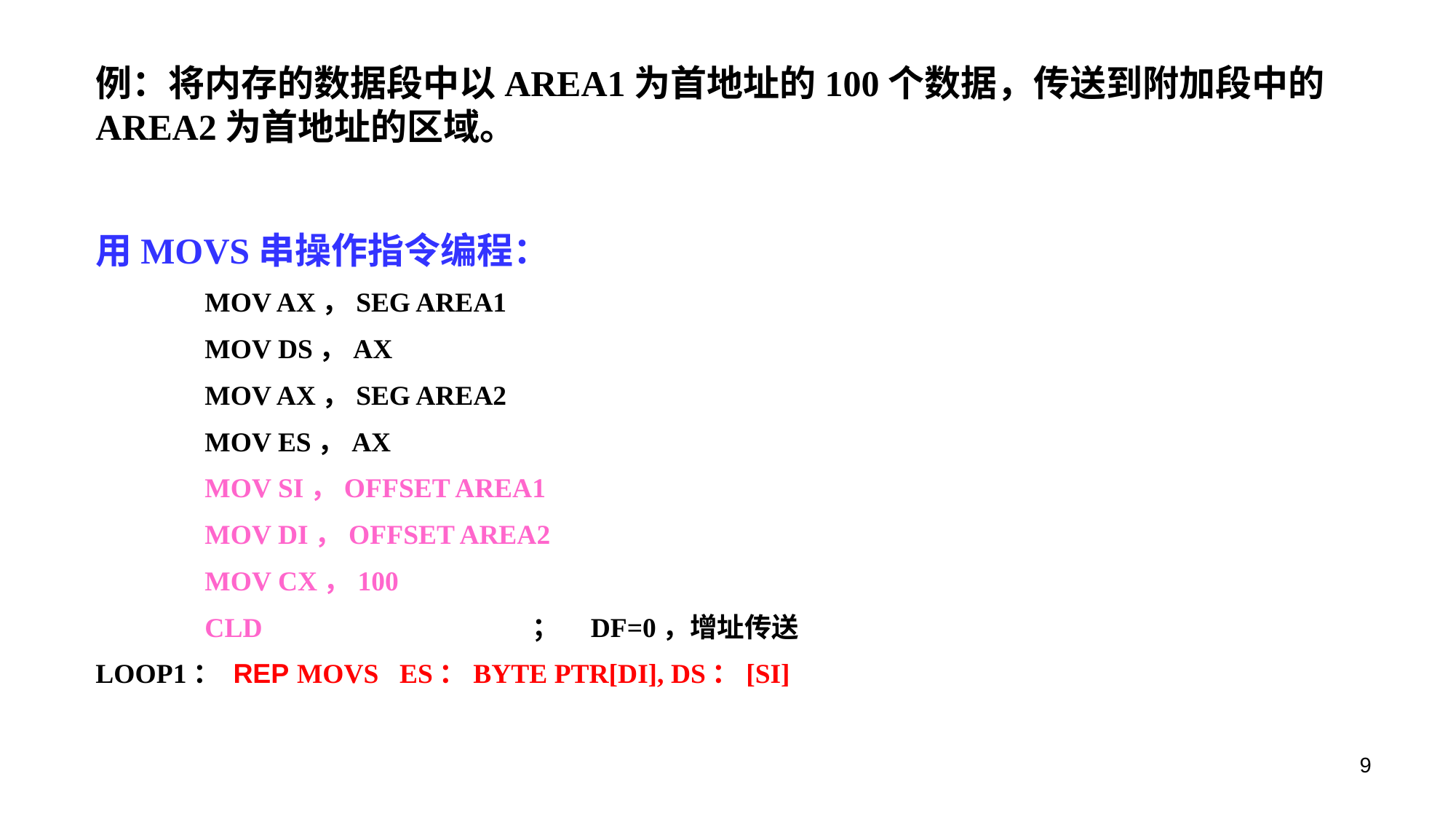

例：将内存的数据段中以AREA1为首地址的100个数据，传送到附加段中的AREA2为首地址的区域。

用MOVS串操作指令编程：
   	MOV AX，SEG AREA1
	MOV DS，AX
	MOV AX，SEG AREA2
	MOV ES，AX
   	MOV SI，OFFSET AREA1
   	MOV DI，OFFSET AREA2
   	MOV CX，100
   	CLD			；    DF=0，增址传送
LOOP1： REP MOVS   ES：BYTE PTR[DI], DS：[SI]
9